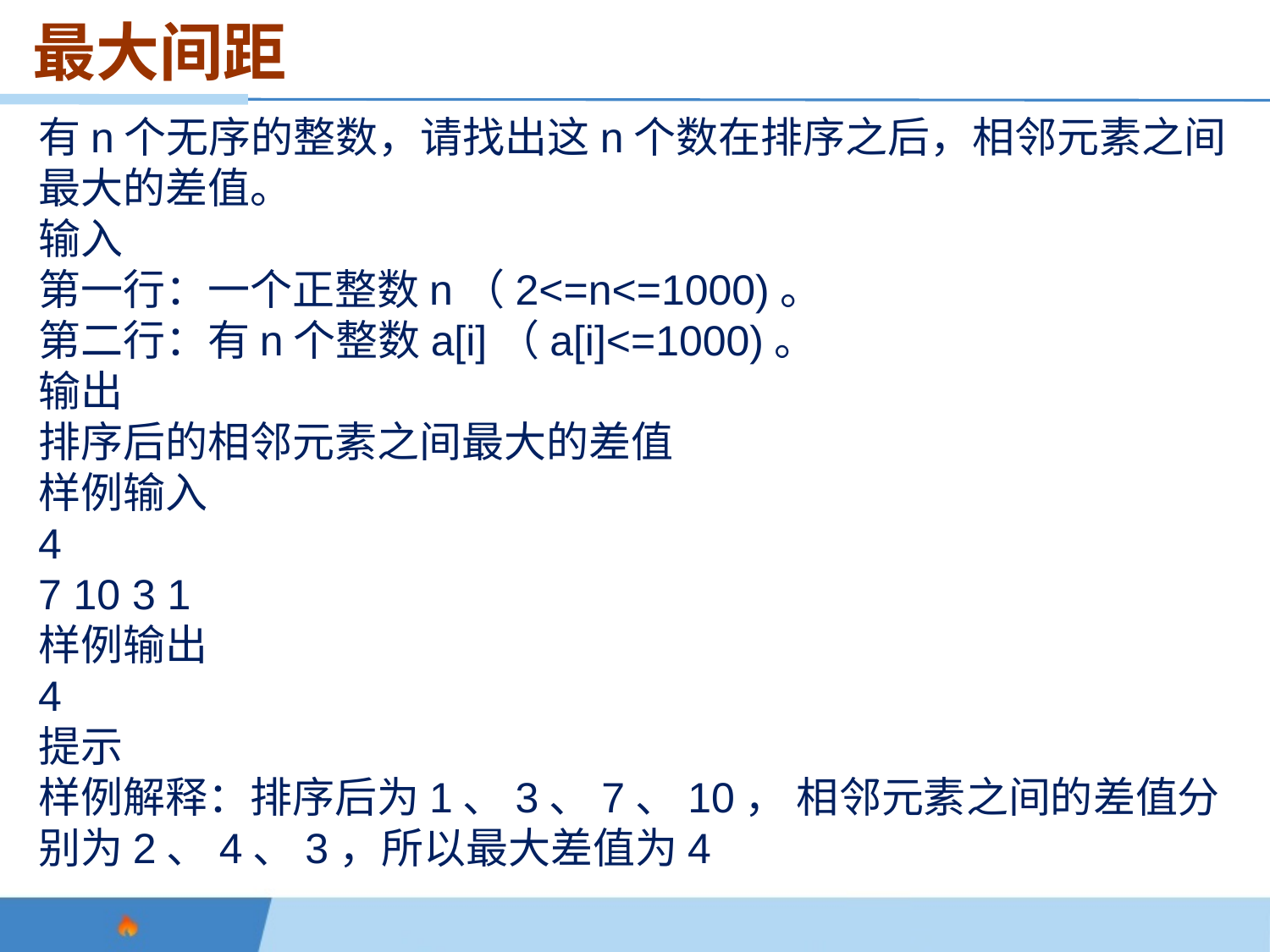

最大间距
有n个无序的整数，请找出这n个数在排序之后，相邻元素之间最大的差值。
输入
第一行：一个正整数n（2<=n<=1000)。
第二行：有n个整数a[i]（a[i]<=1000)。
输出
排序后的相邻元素之间最大的差值
样例输入
4
7 10 3 1
样例输出
4
提示
样例解释：排序后为1、3、7、10， 相邻元素之间的差值分别为2、4、3，所以最大差值为4